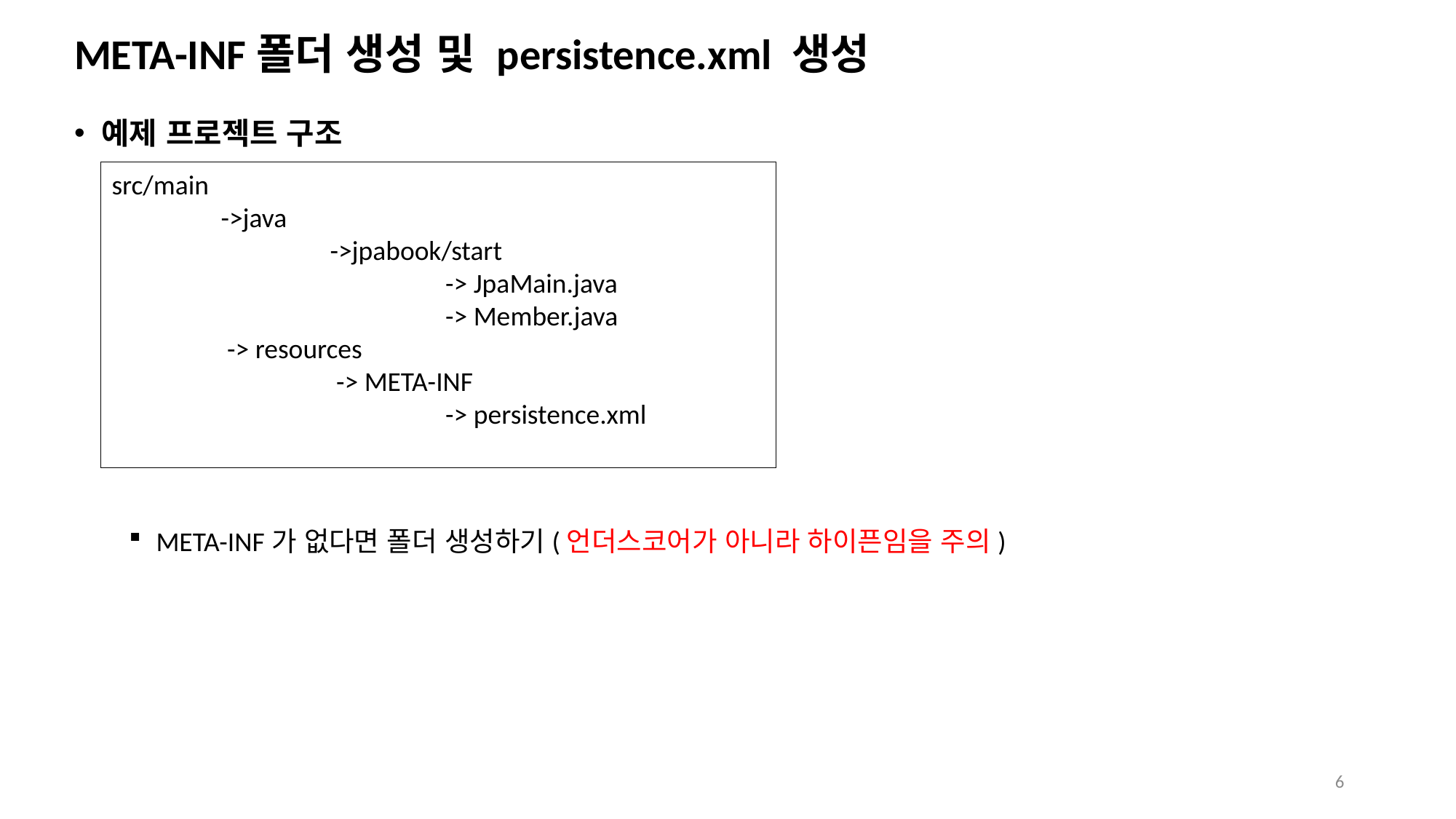

# META-INF폴더 생성 및 persistence.xml 생성
예제 프로젝트 구조

META-INF가 없다면 폴더 생성하기(언더스코어가 아니라 하이픈임을 주의)

src/main
	->java
		->jpabook/start
			 -> JpaMain.java
			 -> Member.java
	 -> resources
		 -> META-INF
			 -> persistence.xml
6